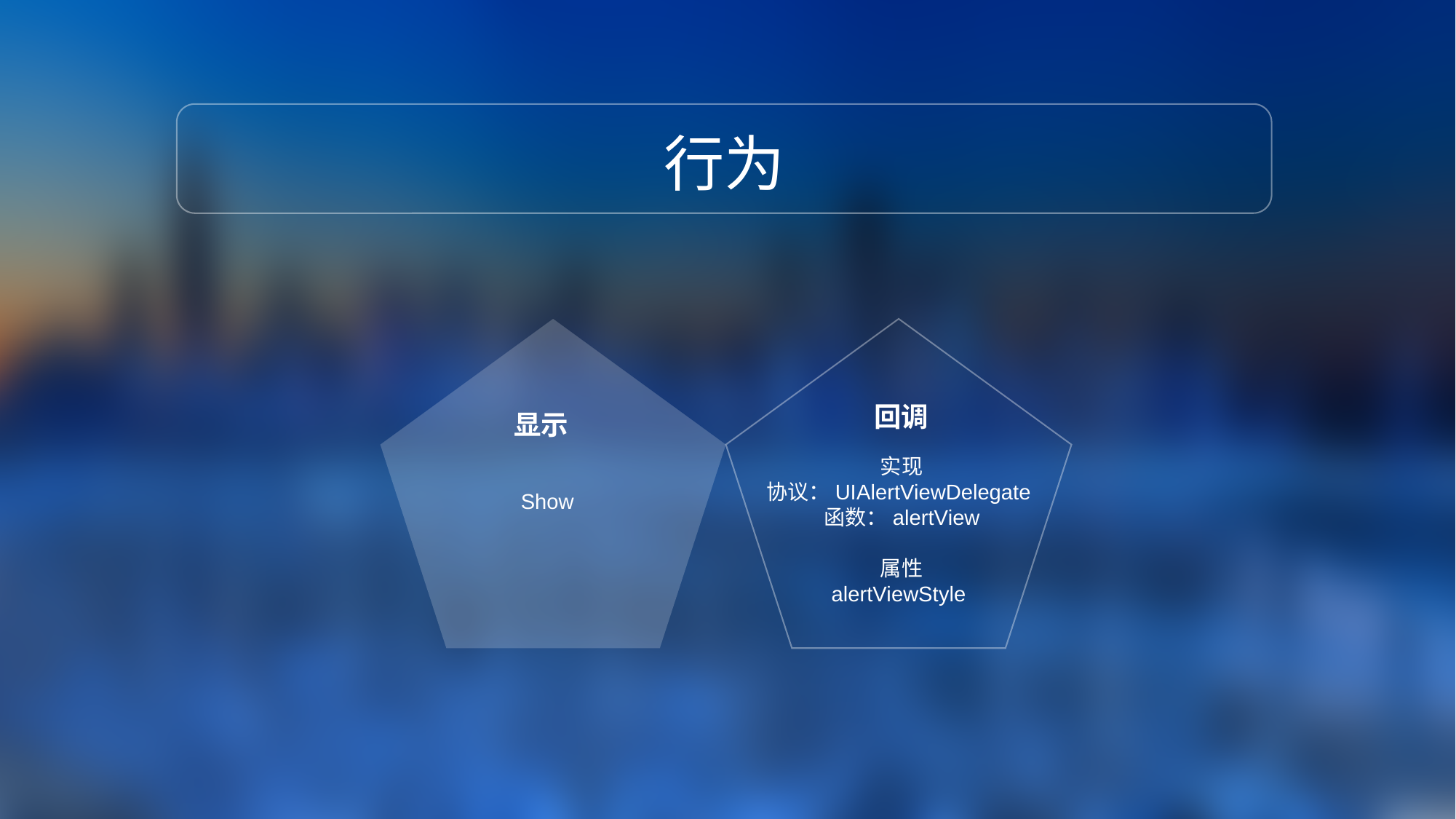

行为

回调
显示
实现
协议：UIAlertViewDelegate
函数：alertView

属性
alertViewStyle

Show